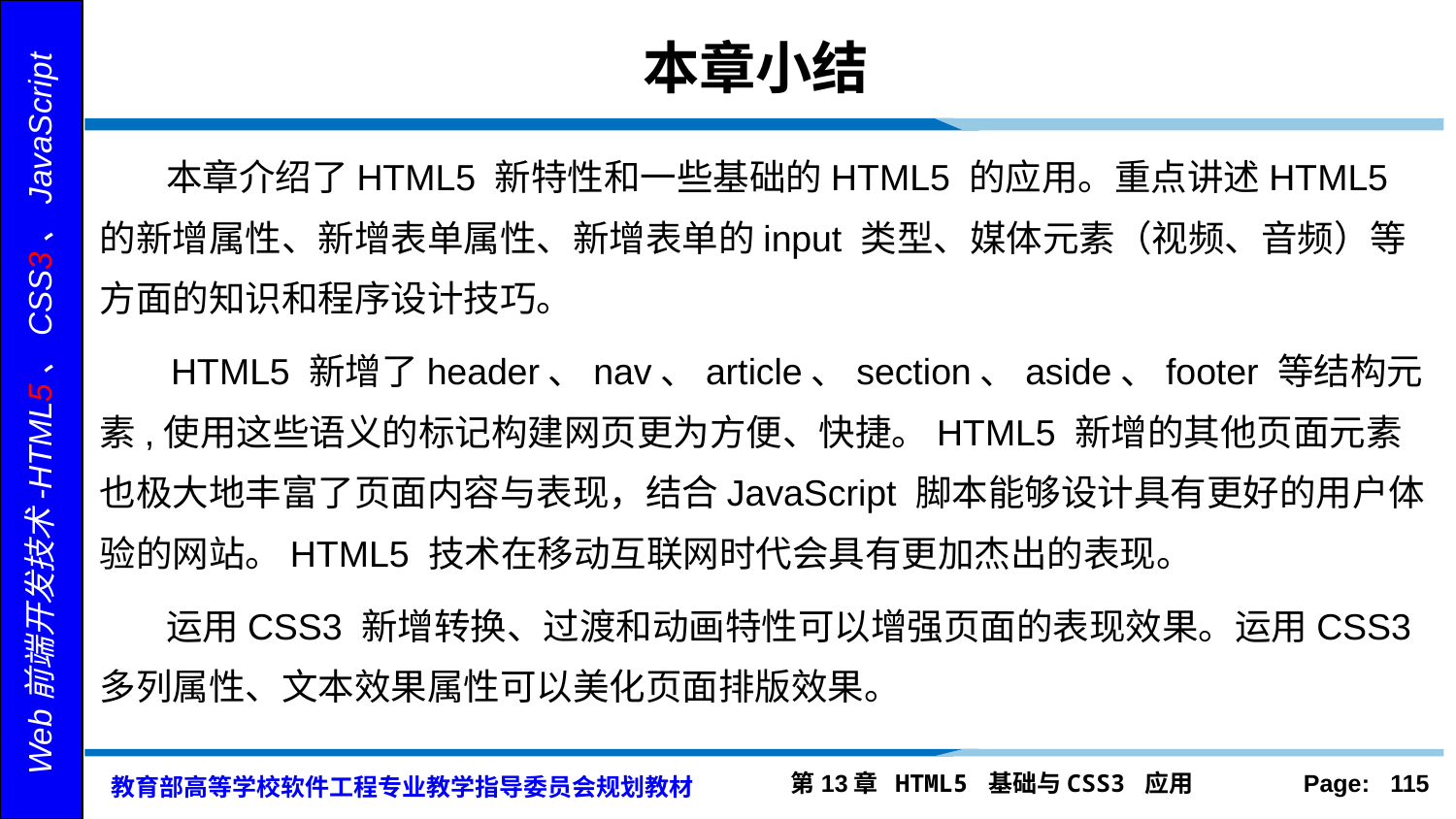

# 本章小结
       本章介绍了HTML5 新特性和一些基础的HTML5 的应用。重点讲述HTML5 的新增属性、新增表单属性、新增表单的input 类型、媒体元素（视频、音频）等方面的知识和程序设计技巧。
       HTML5 新增了header、nav、article、section、aside、footer 等结构元素,使用这些语义的标记构建网页更为方便、快捷。HTML5 新增的其他页面元素也极大地丰富了页面内容与表现，结合JavaScript 脚本能够设计具有更好的用户体验的网站。HTML5 技术在移动互联网时代会具有更加杰出的表现。
       运用CSS3 新增转换、过渡和动画特性可以增强页面的表现效果。运用CSS3 多列属性、文本效果属性可以美化页面排版效果。